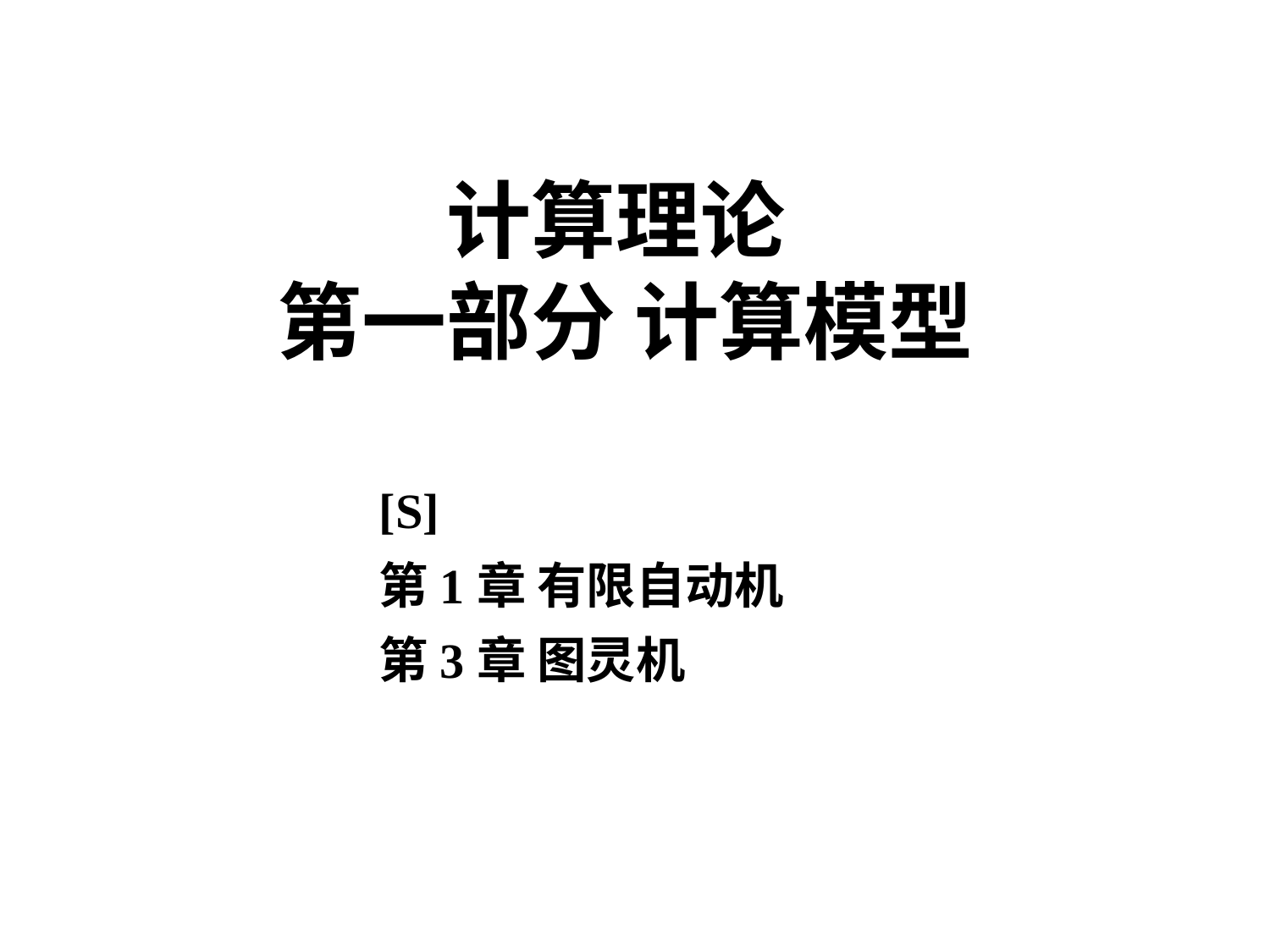

# 计算理论 第一部分 计算模型
[S]
第1章 有限自动机
第3章 图灵机